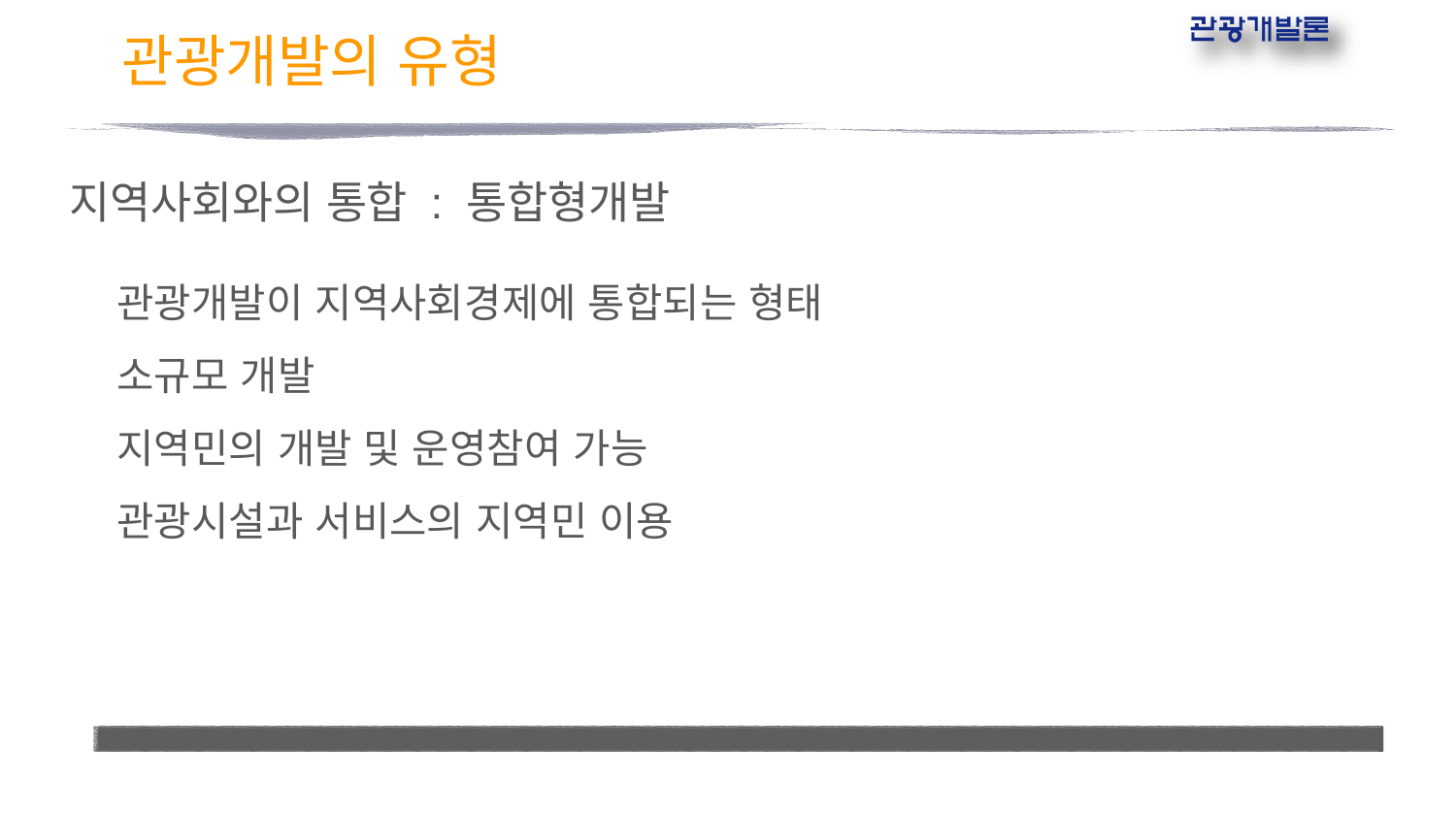

# 관광개발의 유형
지역사회와의 통합 : 통합형개발
관광개발이 지역사회경제에 통합되는 형태
소규모 개발
지역민의 개발 및 운영참여 가능
관광시설과 서비스의 지역민 이용